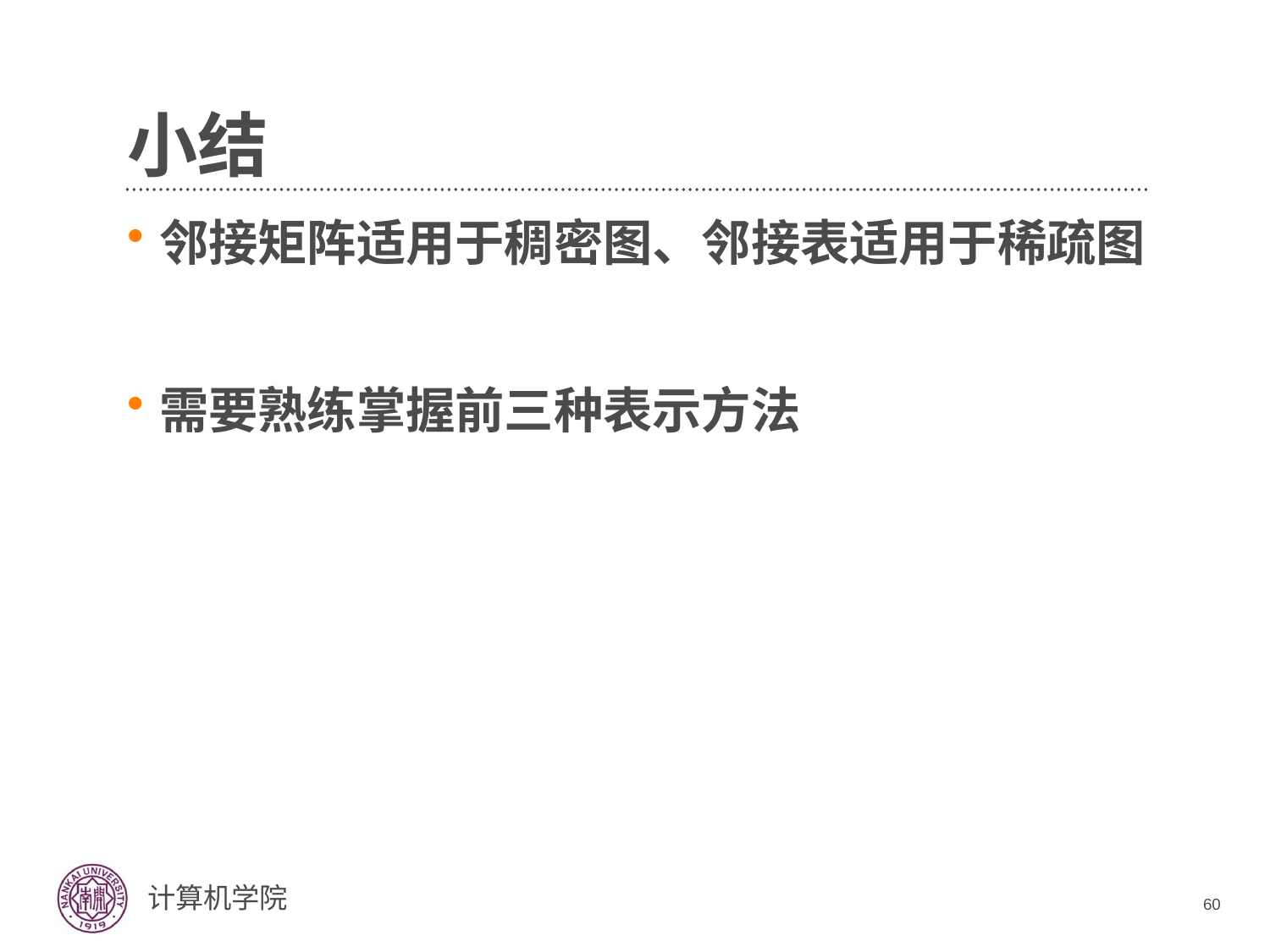

# 小结
邻接矩阵适用于稠密图、邻接表适用于稀疏图

需要熟练掌握前三种表示方法

60